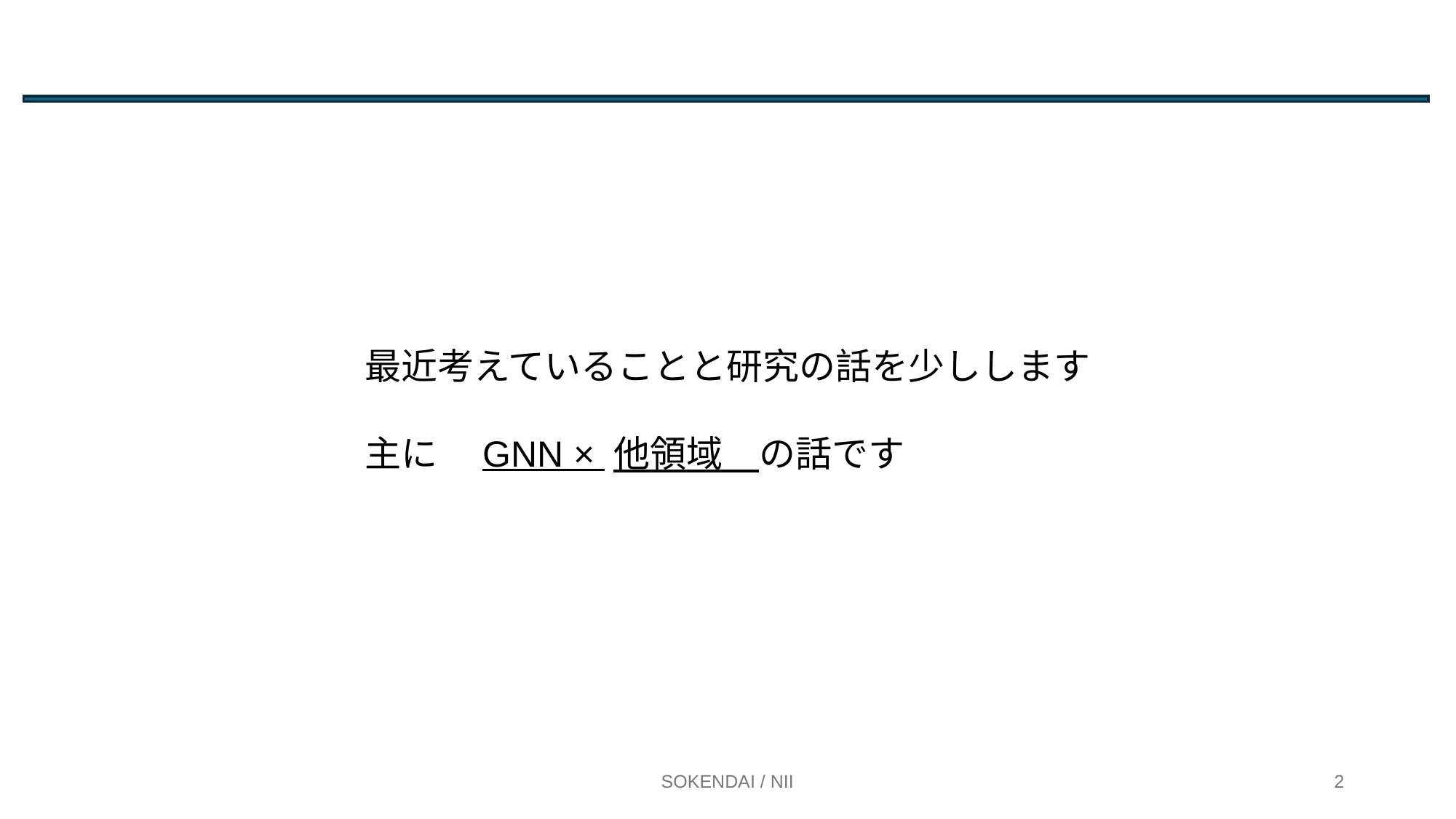

最近考えていることと研究の話を少しします

主に　GNN × 他領域　の話です
SOKENDAI / NII
2